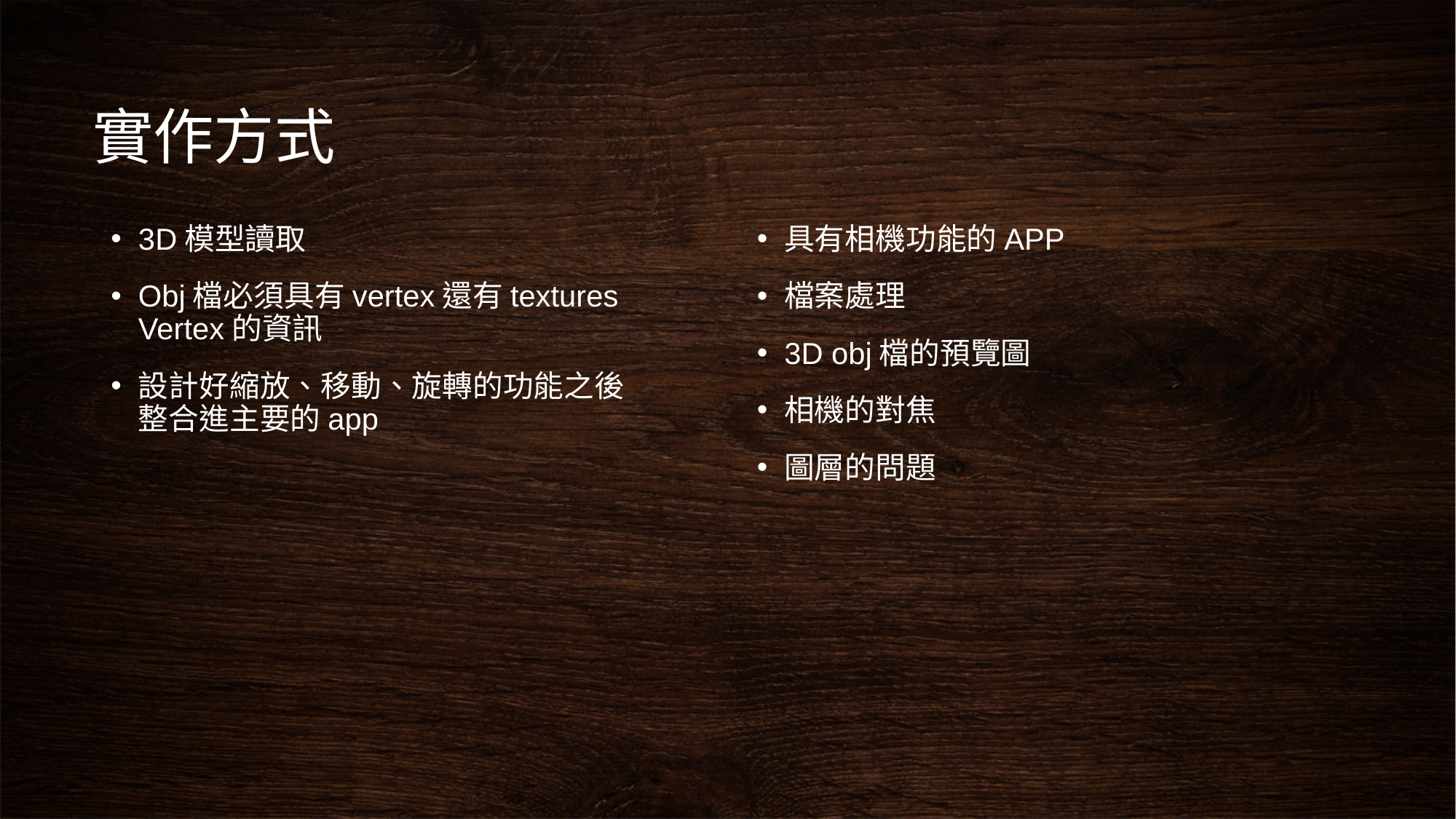

# 實作方式
3D模型讀取
Obj檔必須具有vertex還有textures Vertex的資訊
設計好縮放、移動、旋轉的功能之後整合進主要的app
具有相機功能的APP
檔案處理
3D obj檔的預覽圖
相機的對焦
圖層的問題